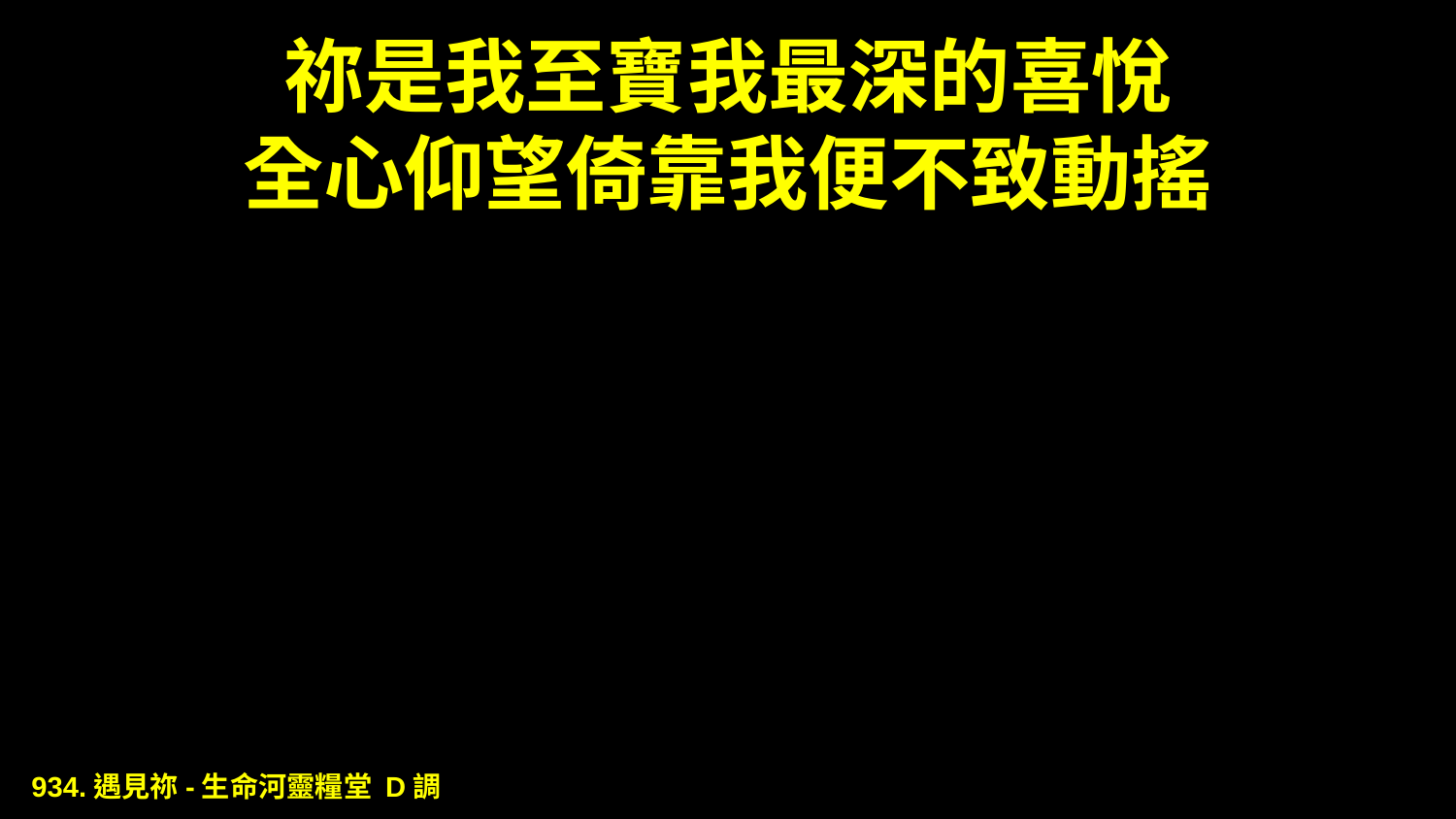

# 祢是我至寶我最深的喜悅 全心仰望倚靠我便不致動搖
934.遇見祢-生命河靈糧堂 D調